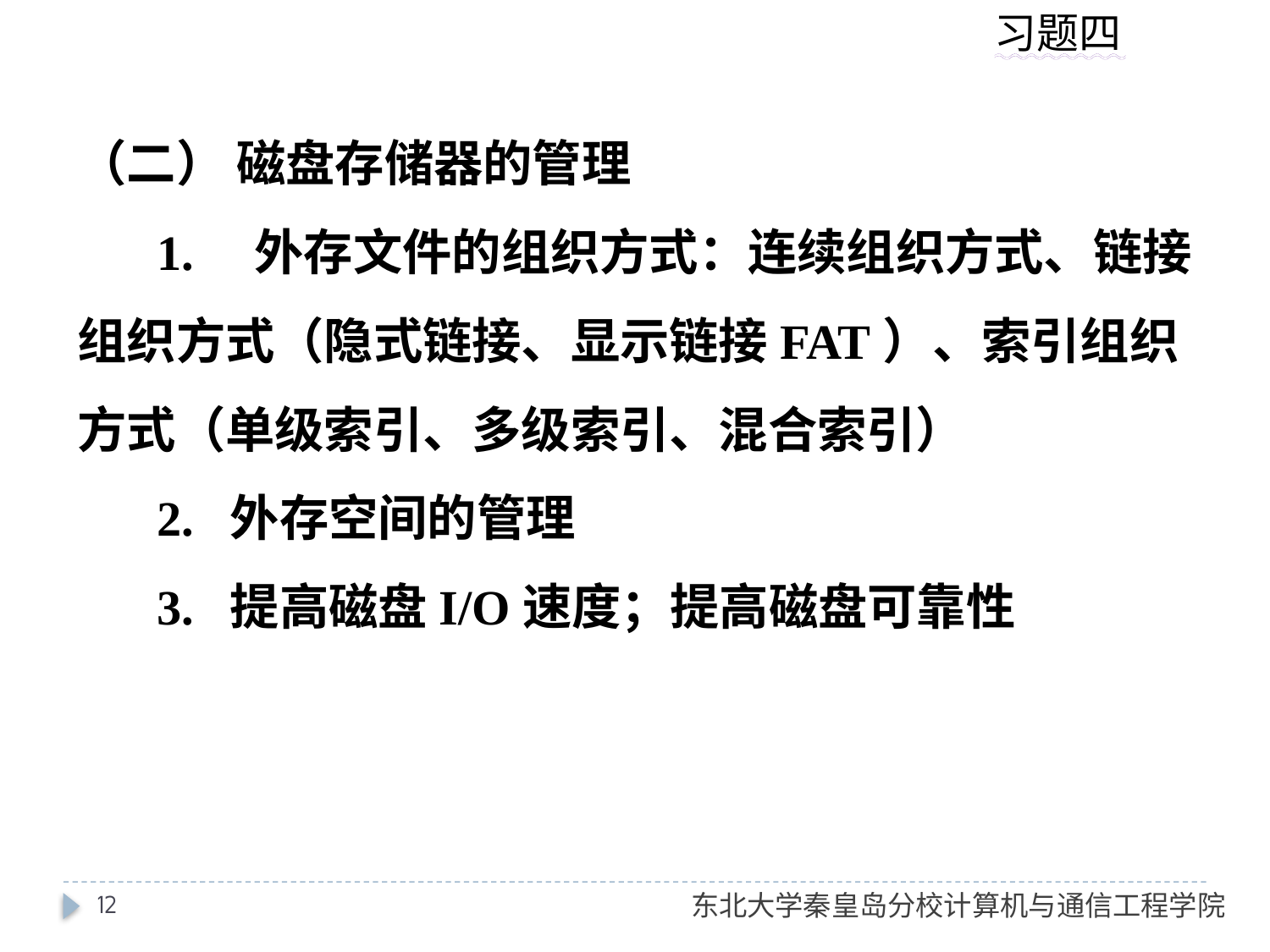

（二） 磁盘存储器的管理
      1.    外存文件的组织方式：连续组织方式、链接组织方式（隐式链接、显示链接FAT）、索引组织方式（单级索引、多级索引、混合索引）
      2.  外存空间的管理
      3.  提高磁盘I/O速度；提高磁盘可靠性
12